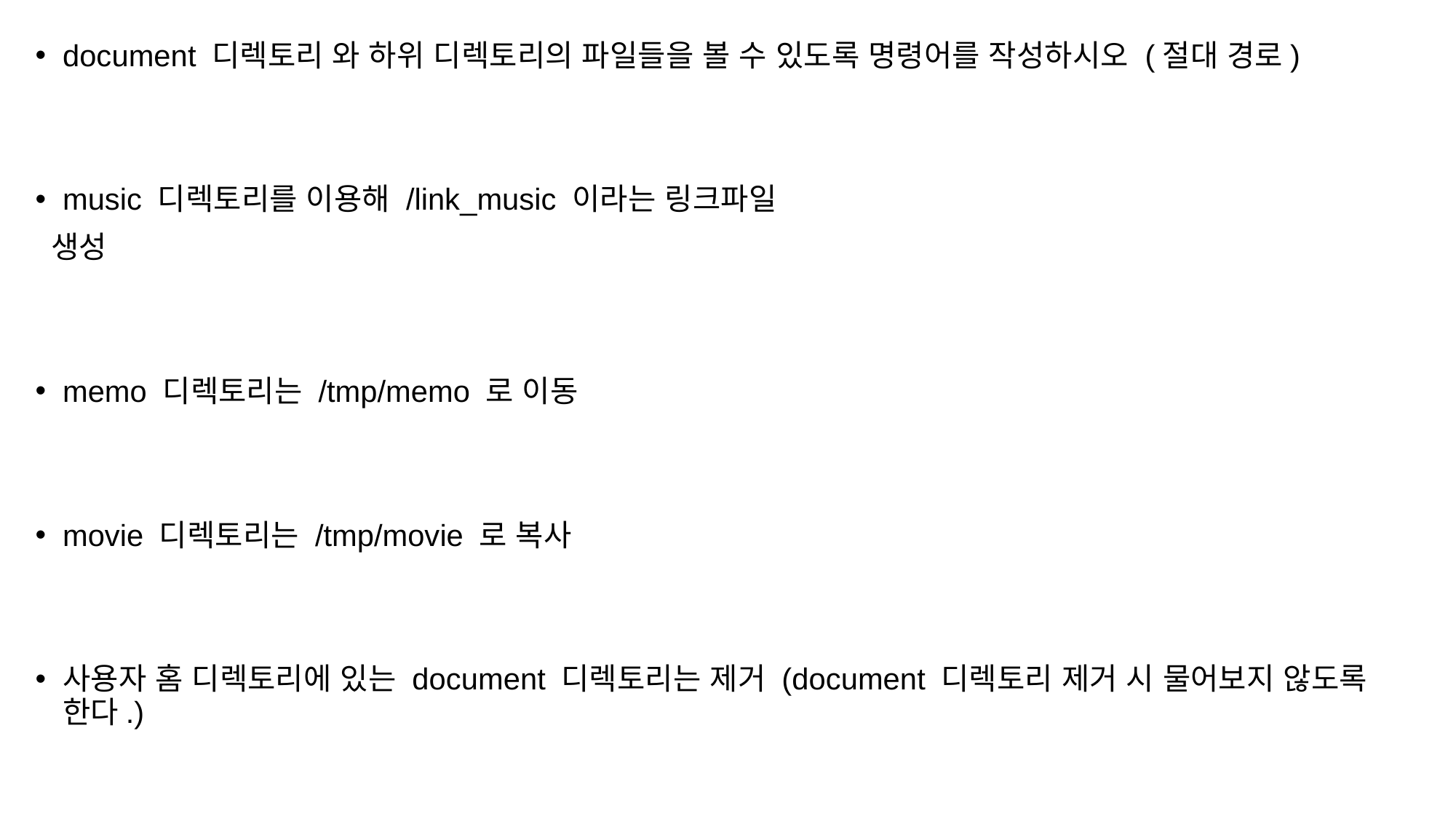

document 디렉토리 와 하위 디렉토리의 파일들을 볼 수 있도록 명령어를 작성하시오 (절대 경로)

music 디렉토리를 이용해 /link_music 이라는 링크파일
 생성

memo 디렉토리는 /tmp/memo 로 이동

movie 디렉토리는 /tmp/movie 로 복사

사용자 홈 디렉토리에 있는 document 디렉토리는 제거 (document 디렉토리 제거 시 물어보지 않도록 한다.)